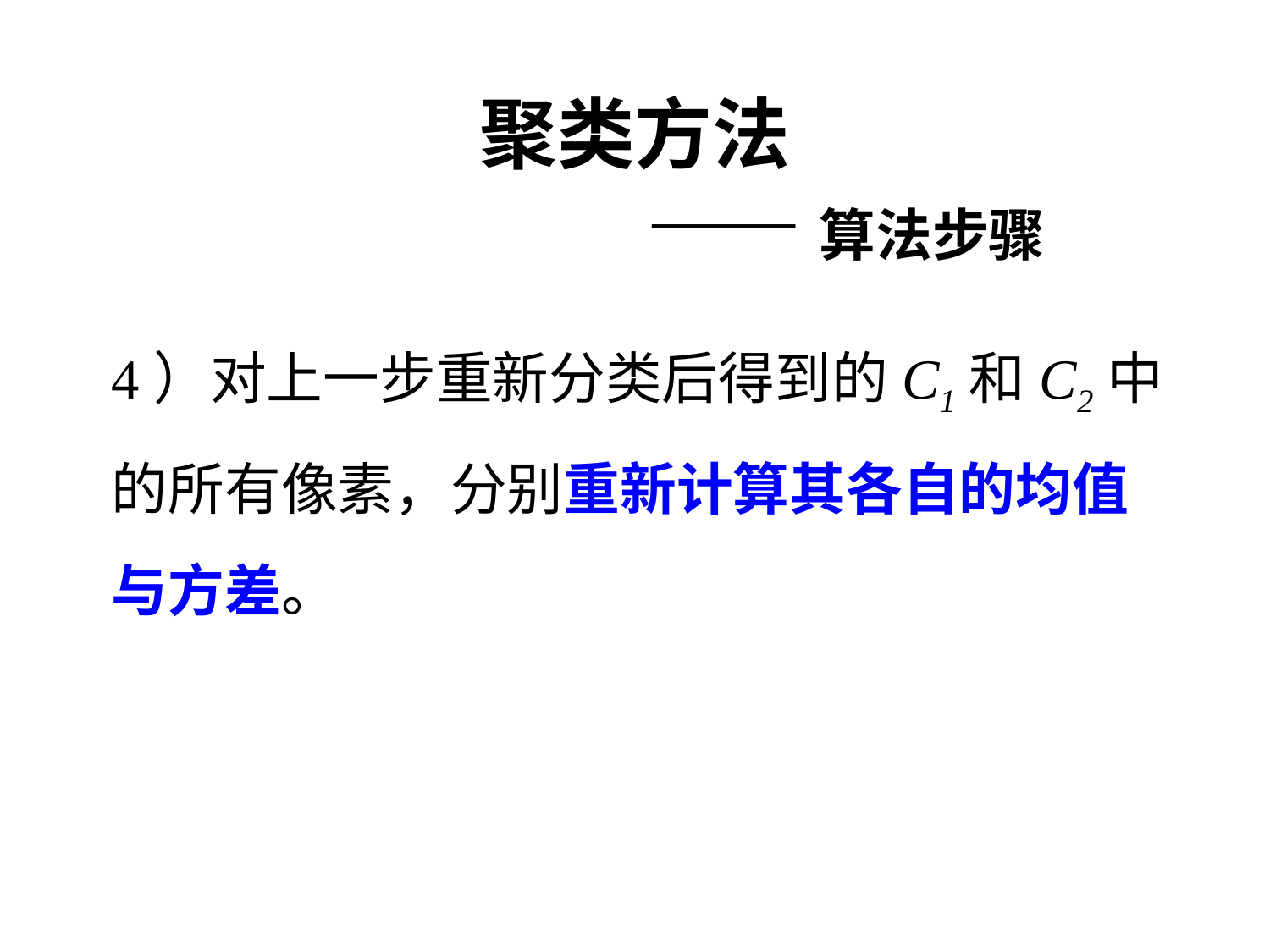

# 聚类方法 —— 算法步骤
4）对上一步重新分类后得到的C1和C2中的所有像素，分别重新计算其各自的均值与方差。